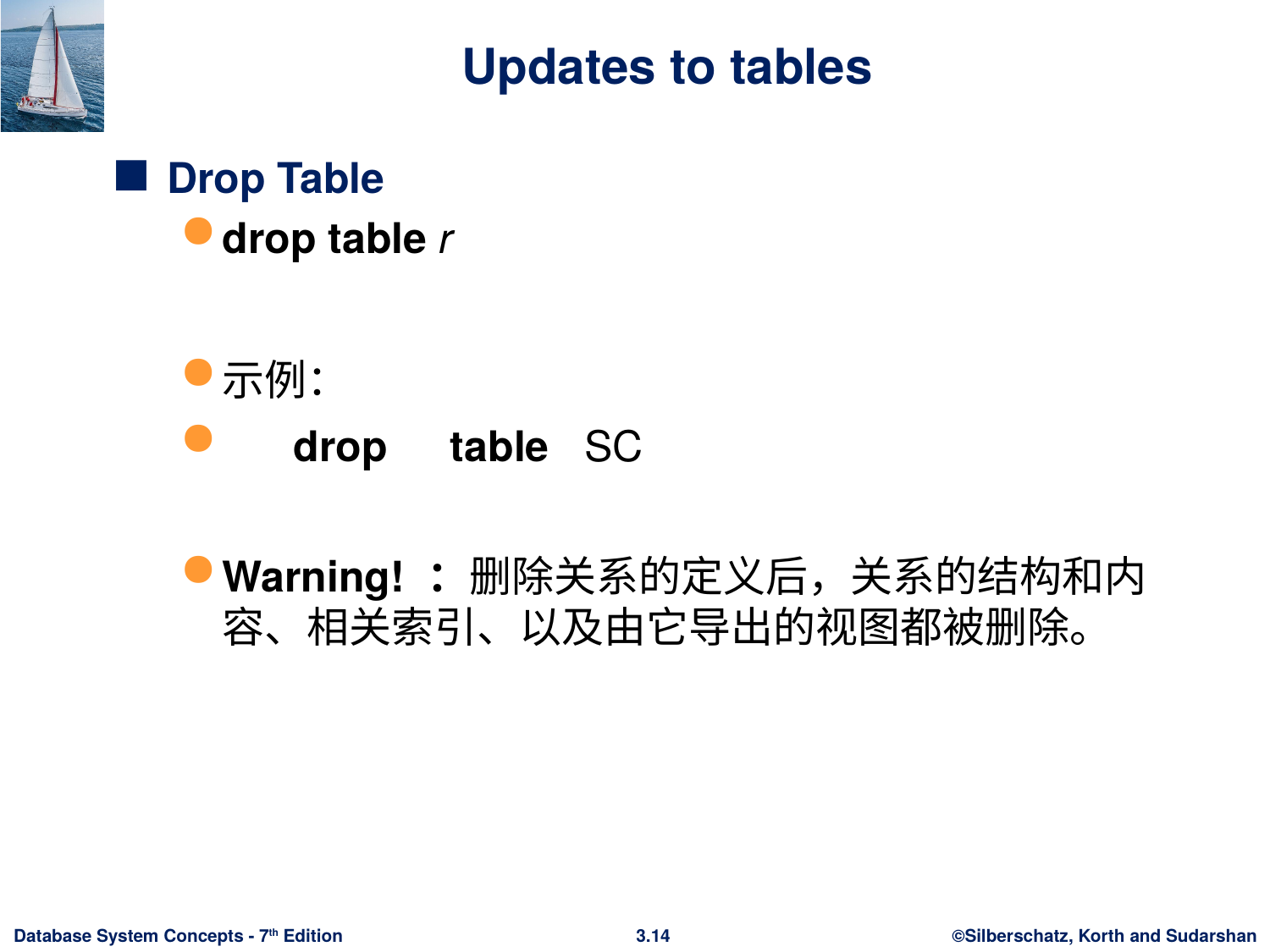

# Updates to tables
Drop Table
drop table r

示例：
      drop　table   SC

Warning! ：删除关系的定义后，关系的结构和内容、相关索引、以及由它导出的视图都被删除。